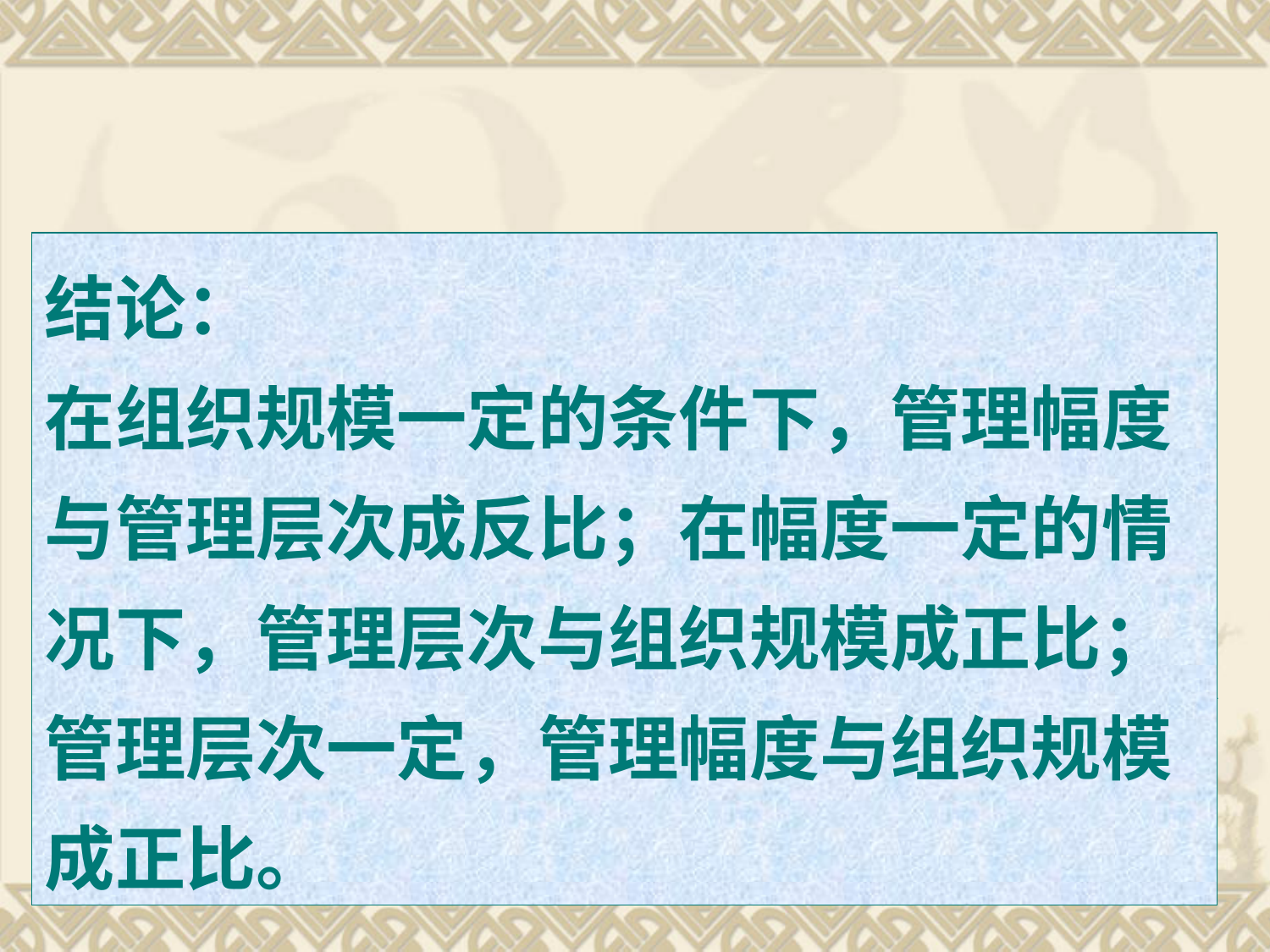

结论：
在组织规模一定的条件下，管理幅度与管理层次成反比；在幅度一定的情况下，管理层次与组织规模成正比；管理层次一定，管理幅度与组织规模成正比。
管理幅度为4
管理幅度为8
作业人员约4100人

1
管理层4层
管理人员
=585人
1

8
管理层6层
管理人员
=1365人

4

64

16

512

64

4096

256
作业层

1024
作业层

4096